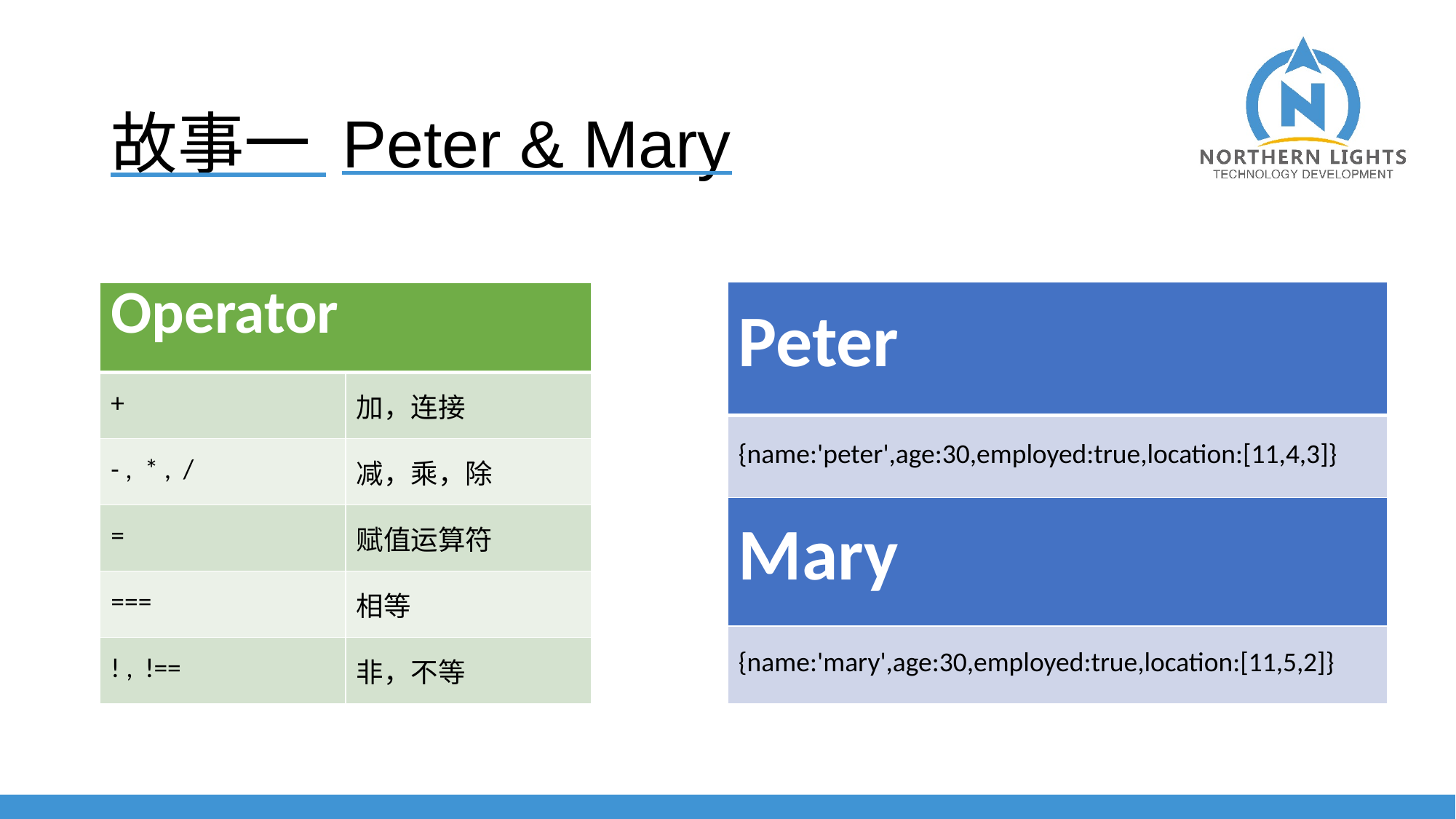

# 故事一 Peter & Mary
| Peter |
| --- |
| {name:'peter',age:30,employed:true,location:[11,4,3]} |
| Mary |
| {name:'mary',age:30,employed:true,location:[11,5,2]} |
| Operator |  |
| --- | --- |
| + | 加，连接 |
| - , \* , / | 减，乘，除 |
| = | 赋值运算符 |
| === | 相等 |
| ! , !== | 非，不等 |